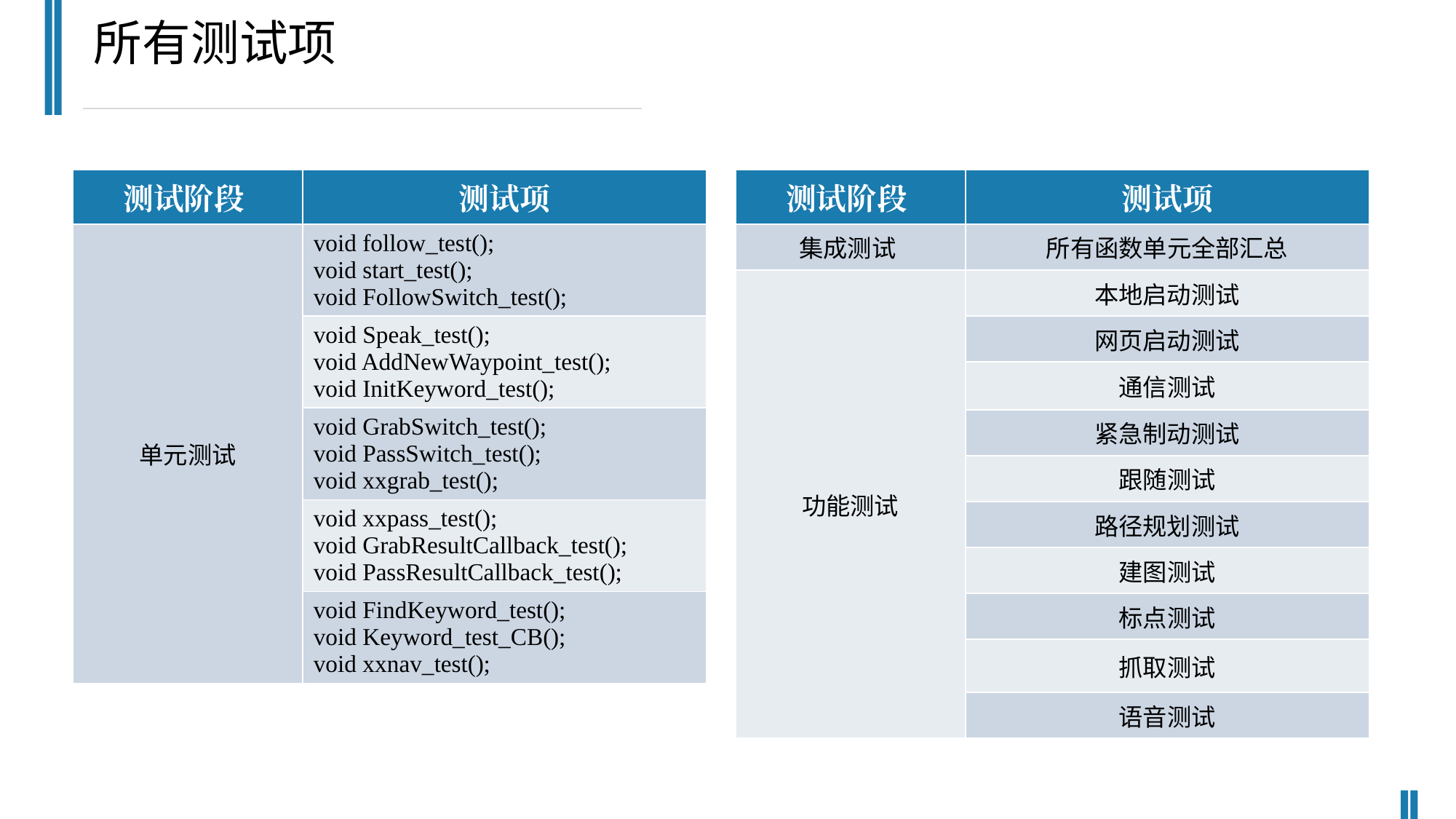

所有测试项

| 测试阶段 | 测试项 |
| --- | --- |
| 单元测试 | void follow\_test(); void start\_test(); void FollowSwitch\_test(); |
|  | void Speak\_test(); void AddNewWaypoint\_test(); void InitKeyword\_test(); |
|  | void GrabSwitch\_test(); void PassSwitch\_test(); void xxgrab\_test(); |
|  | void xxpass\_test(); void GrabResultCallback\_test(); void PassResultCallback\_test(); |
|  | void FindKeyword\_test(); void Keyword\_test\_CB(); void xxnav\_test(); |
| 测试阶段 | 测试项 |
| --- | --- |
| 集成测试 | 所有函数单元全部汇总 |
| 功能测试 | 本地启动测试 |
|  | 网页启动测试 |
|  | 通信测试 |
|  | 紧急制动测试 |
|  | 跟随测试 |
|  | 路径规划测试 |
|  | 建图测试 |
|  | 标点测试 |
|  | 抓取测试 |
|  | 语音测试 |